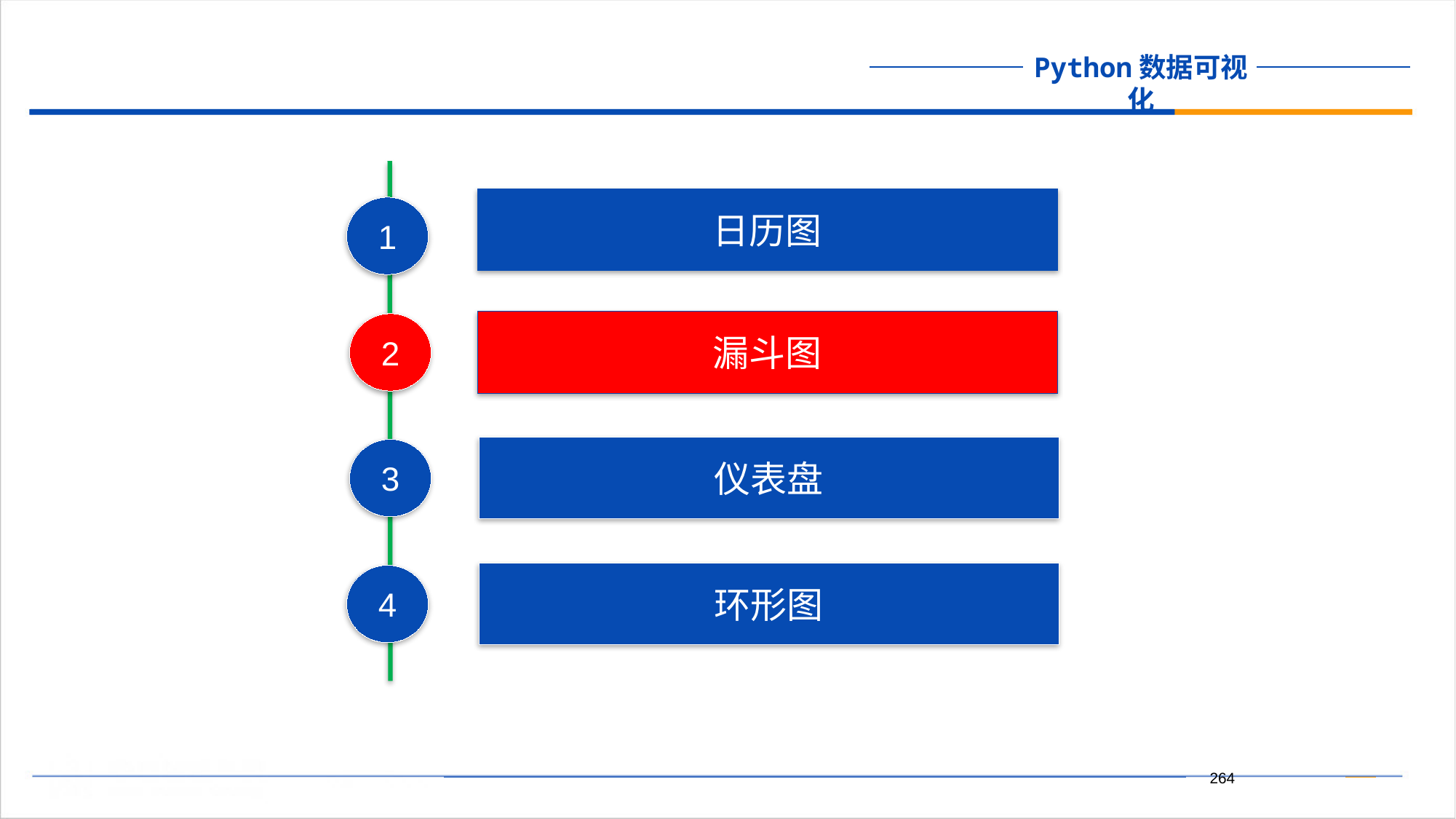

日历图
1
漏斗图
2
仪表盘
3
环形图
4